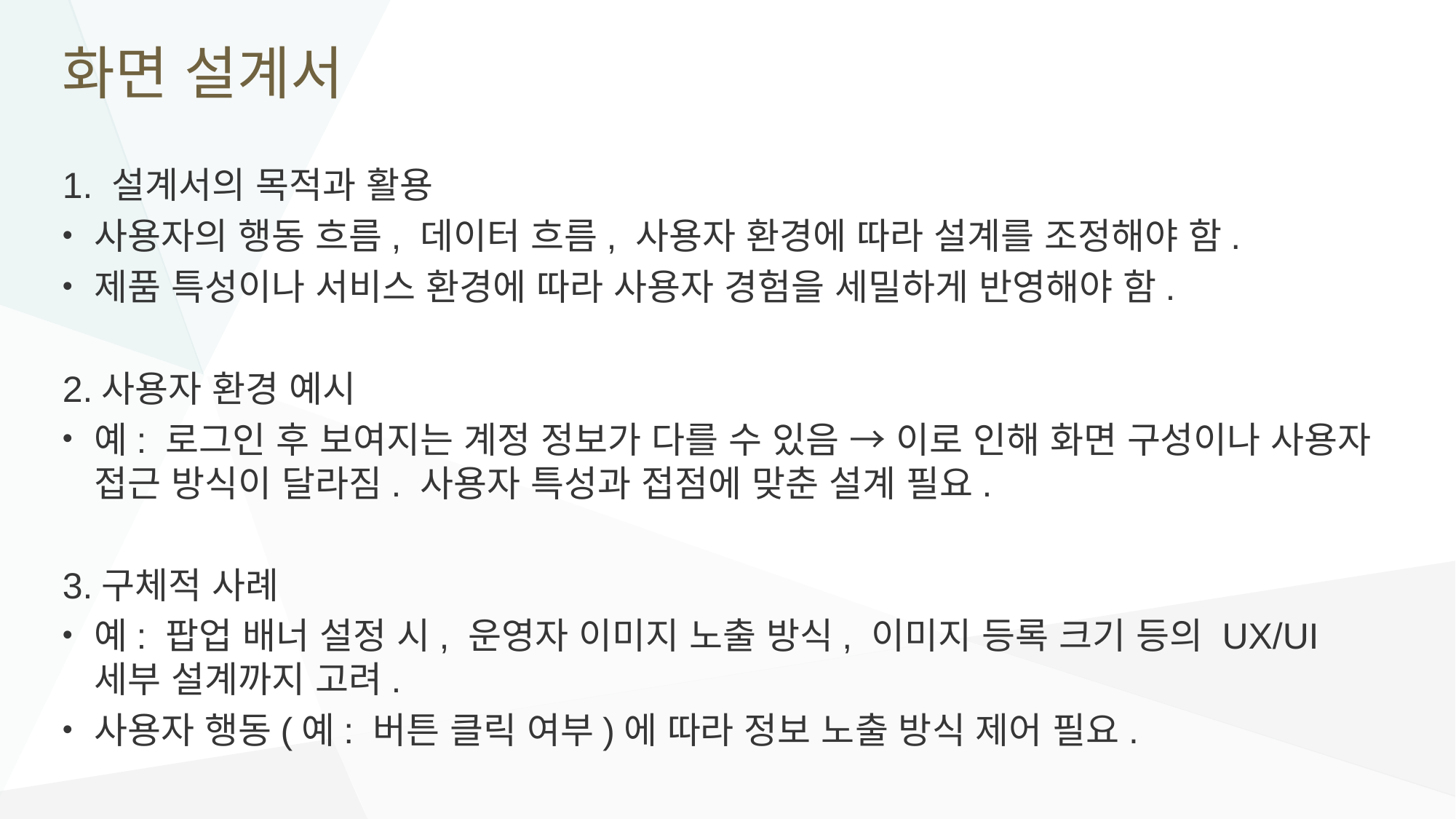

# 화면 설계서
1. 설계서의 목적과 활용
사용자의 행동 흐름, 데이터 흐름, 사용자 환경에 따라 설계를 조정해야 함.
제품 특성이나 서비스 환경에 따라 사용자 경험을 세밀하게 반영해야 함.

2.사용자 환경 예시
예: 로그인 후 보여지는 계정 정보가 다를 수 있음 → 이로 인해 화면 구성이나 사용자 접근 방식이 달라짐. 사용자 특성과 접점에 맞춘 설계 필요.

3.구체적 사례
예: 팝업 배너 설정 시, 운영자 이미지 노출 방식, 이미지 등록 크기 등의 UX/UI 세부 설계까지 고려.
사용자 행동(예: 버튼 클릭 여부)에 따라 정보 노출 방식 제어 필요.